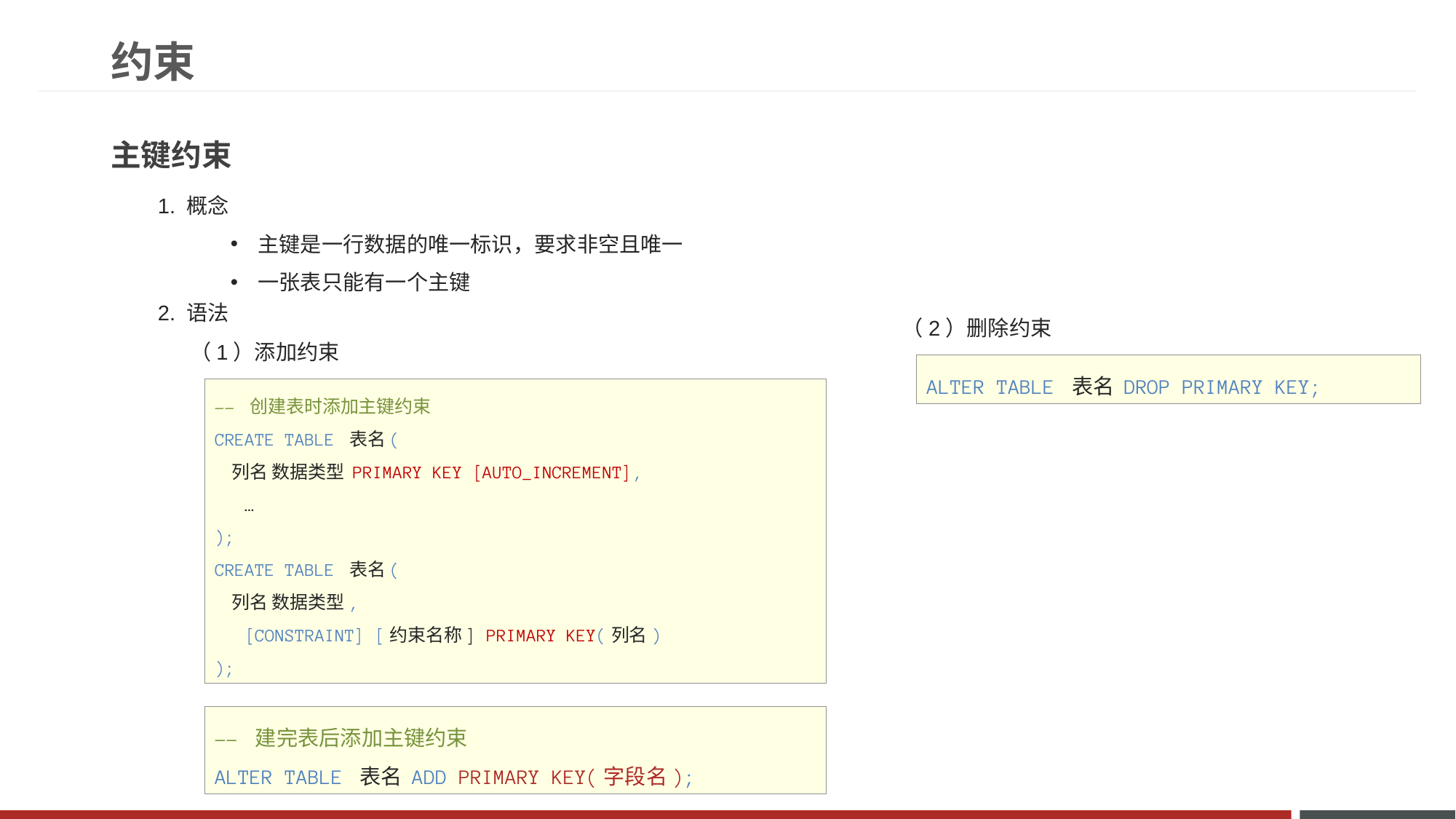

约束
主键约束
1. 概念
主键是一行数据的唯一标识，要求非空且唯一
一张表只能有一个主键
2. 语法
（2）删除约束
（1）添加约束
ALTER TABLE 表名 DROP PRIMARY KEY;
-- 创建表时添加主键约束
CREATE TABLE 表名(
   列名 数据类型 PRIMARY KEY [AUTO_INCREMENT],
   …
);
CREATE TABLE 表名(
   列名 数据类型,
   [CONSTRAINT] [约束名称] PRIMARY KEY(列名)
);
-- 建完表后添加主键约束
ALTER TABLE 表名 ADD PRIMARY KEY(字段名);